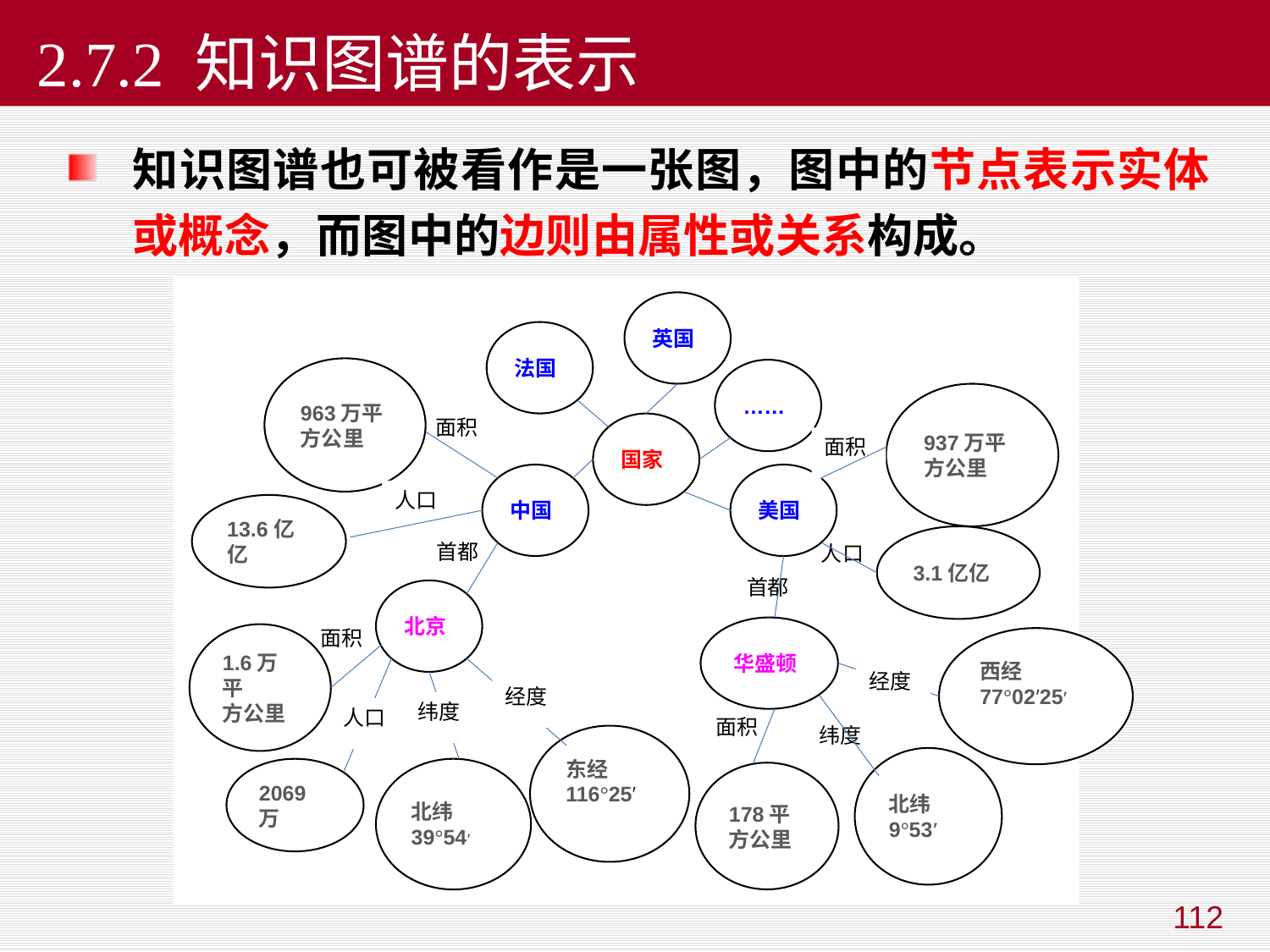

# 2.7.2 知识图谱的表示

知识图谱也可被看作是一张图，图中的节点表示实体或概念，而图中的边则由属性或关系构成。

英国
法国
963万平方公里
……

937万平方公里

面积
国家
面积

中国
美国
人口

13.6亿亿

3.1亿亿
首都
人口

首都
北京
华盛顿
面积
1.6万平
方公里
西经77°02′25′

经度

经度
纬度

人口
面积

纬度
东经
116°25′

北纬9°53′
2069万
北纬
39°54′
178平
方公里
112